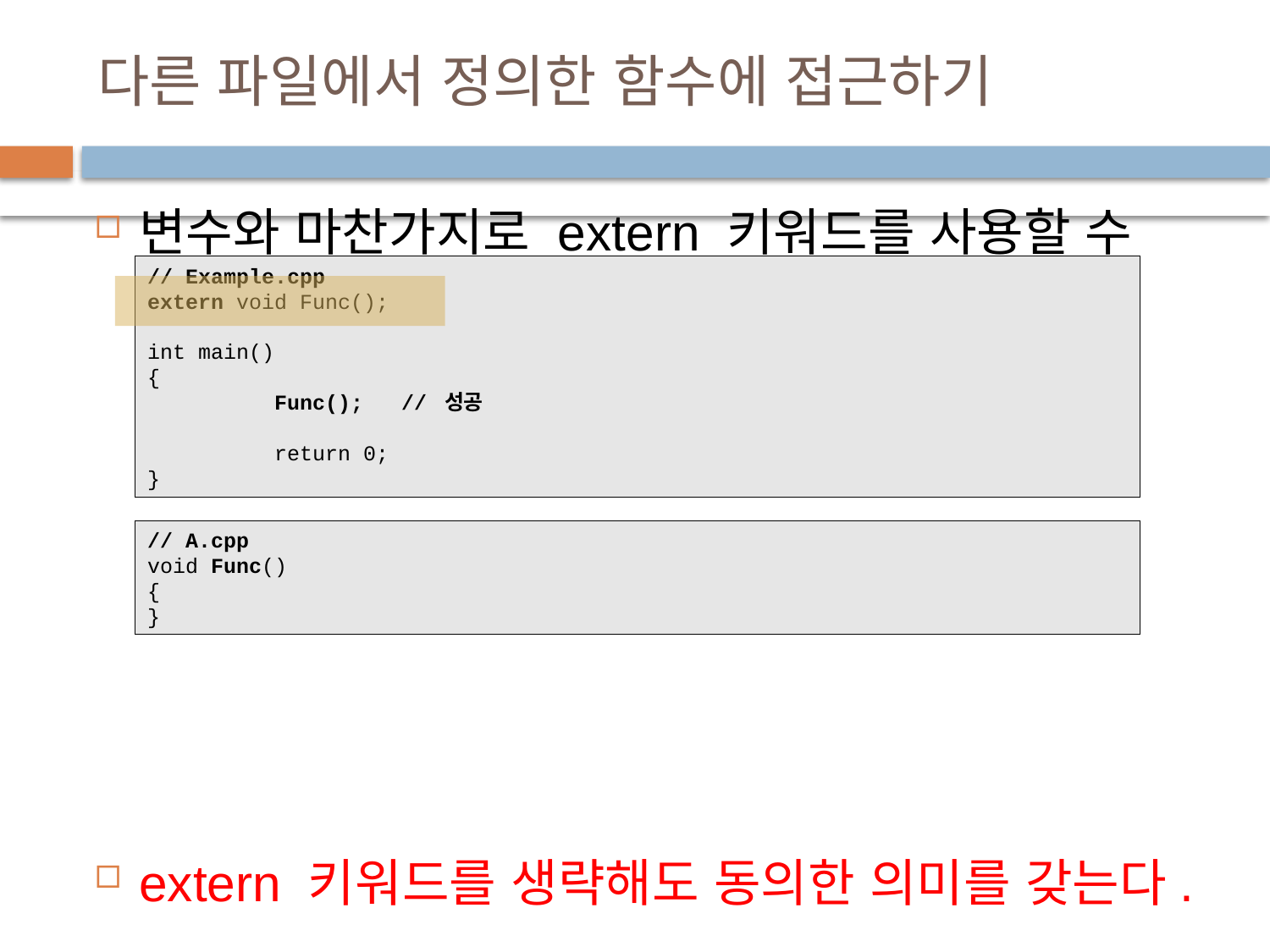

# 다른 파일에서 정의한 함수에 접근하기
변수와 마찬가지로 extern 키워드를 사용할 수 있다

extern 키워드를 생략해도 동의한 의미를 갖는다.
// Example.cpp
extern void Func();

int main()
{
	Func();	// 성공

	return 0;
}

// A.cpp
void Func()
{
}